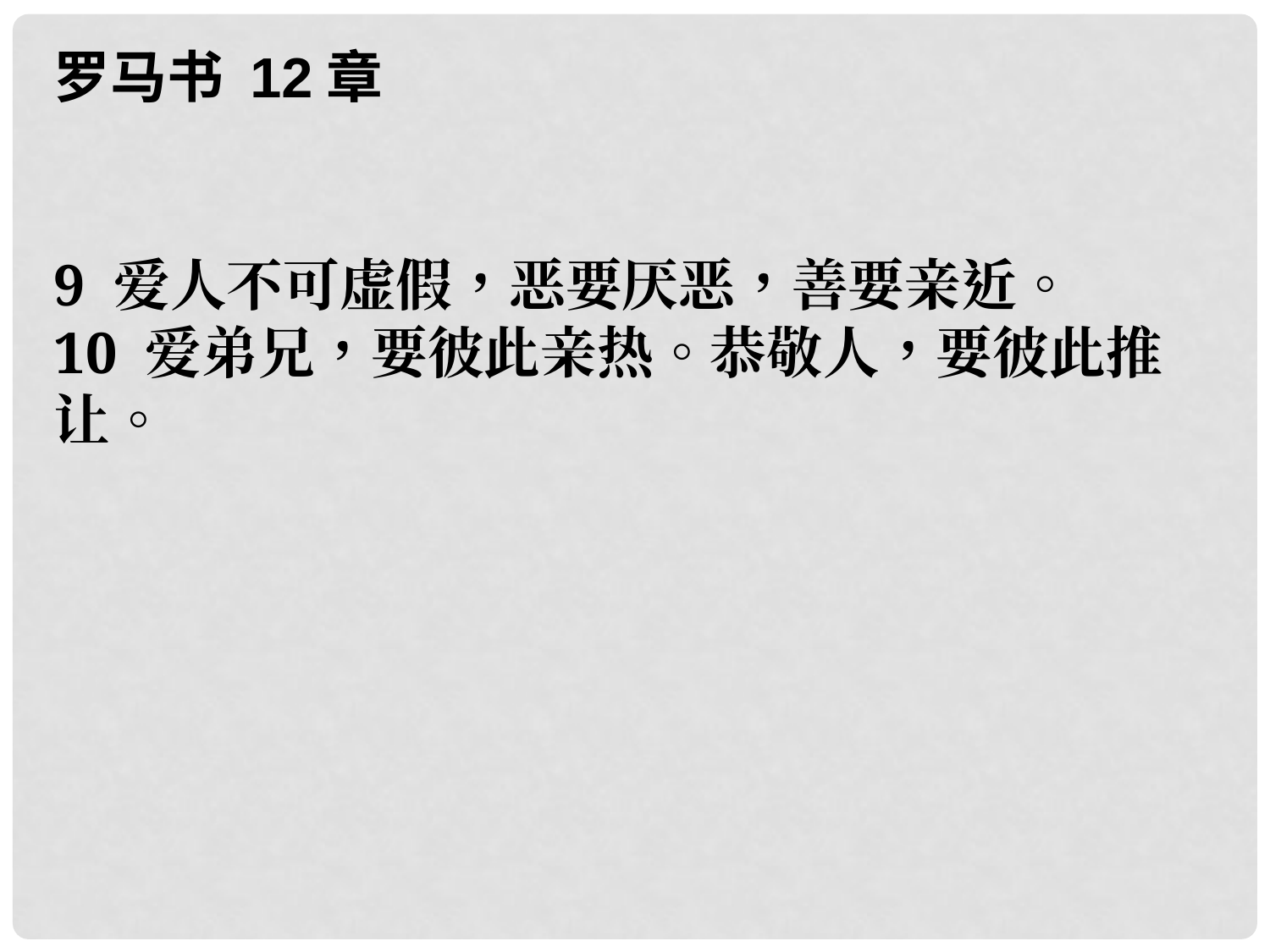

罗马书 12章
9 爱人不可虚假，恶要厌恶，善要亲近。
10 爱弟兄，要彼此亲热。恭敬人，要彼此推让。